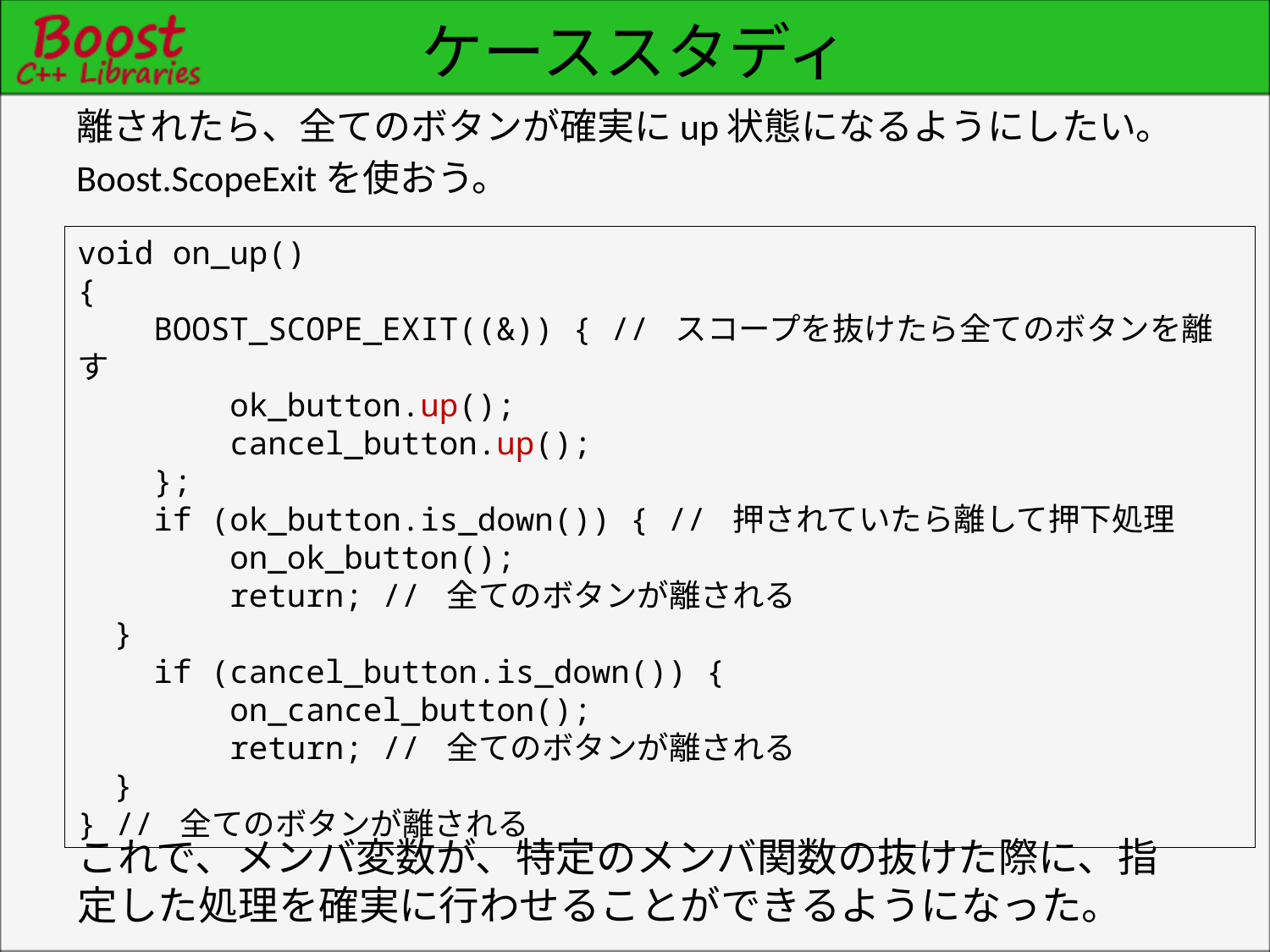

# ケーススタディ
離されたら、全てのボタンが確実にup状態になるようにしたい。
Boost.ScopeExitを使おう。
void on_up()
{
    BOOST_SCOPE_EXIT((&)) { // スコープを抜けたら全てのボタンを離す
        ok_button.up();
        cancel_button.up();
    };
    if (ok_button.is_down()) { // 押されていたら離して押下処理
        on_ok_button();
        return; // 全てのボタンが離される
    }
    if (cancel_button.is_down()) {
        on_cancel_button();
        return; // 全てのボタンが離される
    }
} // 全てのボタンが離される
これで、メンバ変数が、特定のメンバ関数の抜けた際に、指定した処理を確実に行わせることができるようになった。